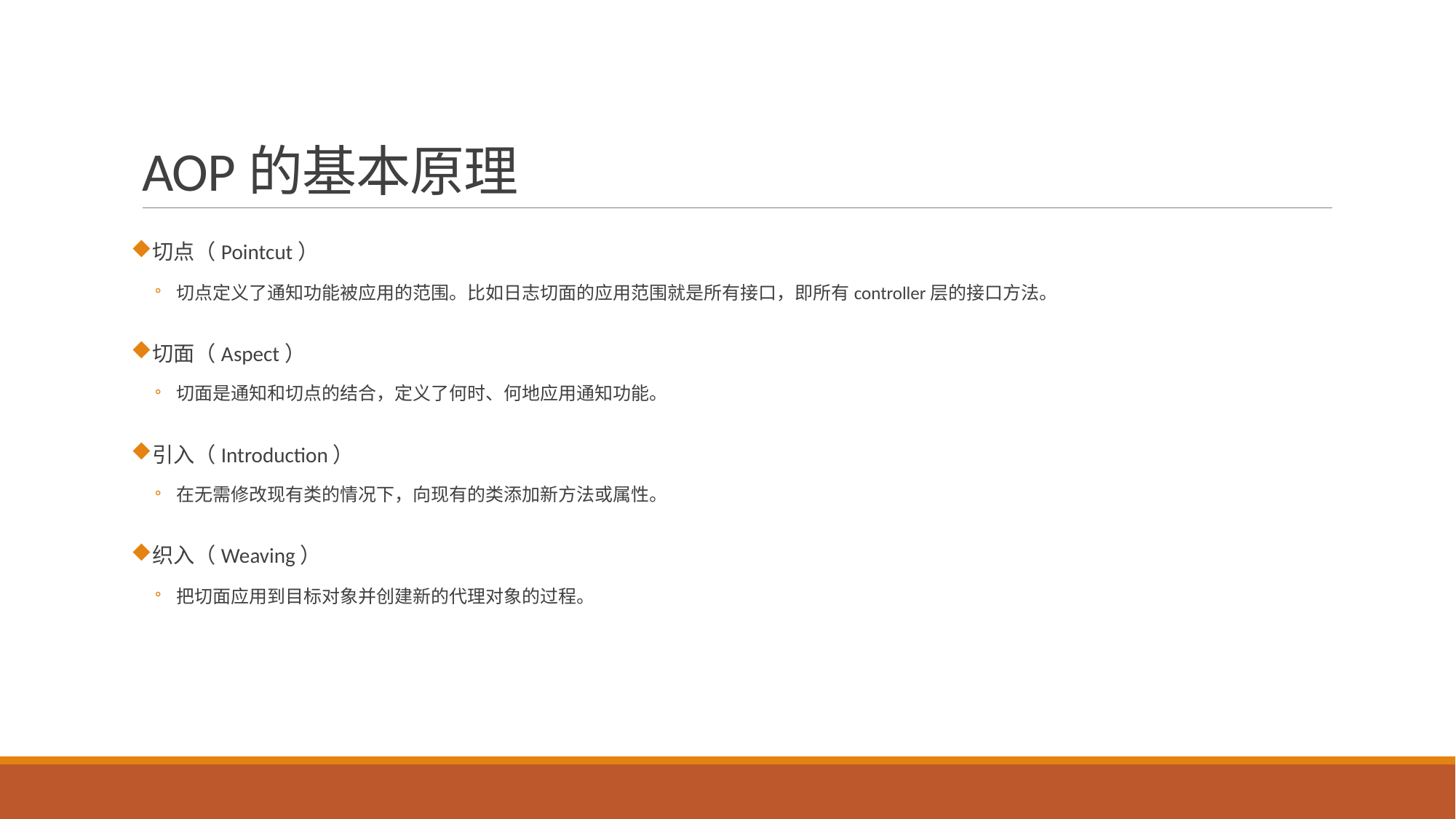

# AOP的基本原理
切点（Pointcut）
切点定义了通知功能被应用的范围。比如日志切面的应用范围就是所有接口，即所有controller层的接口方法。
切面（Aspect）
切面是通知和切点的结合，定义了何时、何地应用通知功能。
引入（Introduction）
在无需修改现有类的情况下，向现有的类添加新方法或属性。
织入（Weaving）
把切面应用到目标对象并创建新的代理对象的过程。